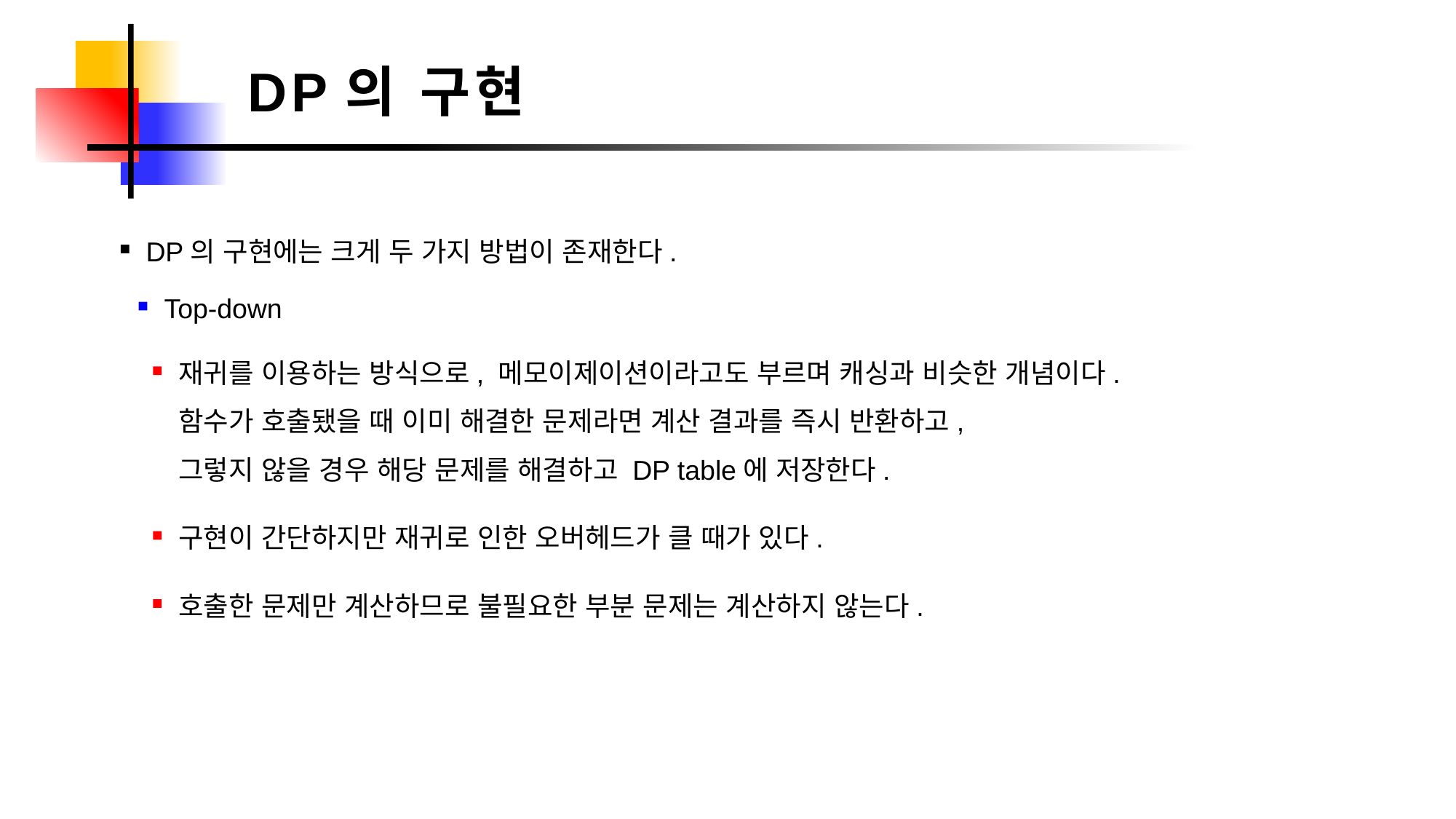

DP의 구현
DP의 구현에는 크게 두 가지 방법이 존재한다.

Top-down

재귀를 이용하는 방식으로, 메모이제이션이라고도 부르며 캐싱과 비슷한 개념이다.

함수가 호출됐을 때 이미 해결한 문제라면 계산 결과를 즉시 반환하고,
그렇지 않을 경우 해당 문제를 해결하고 DP table에 저장한다.
구현이 간단하지만 재귀로 인한 오버헤드가 클 때가 있다.

호출한 문제만 계산하므로 불필요한 부분 문제는 계산하지 않는다.